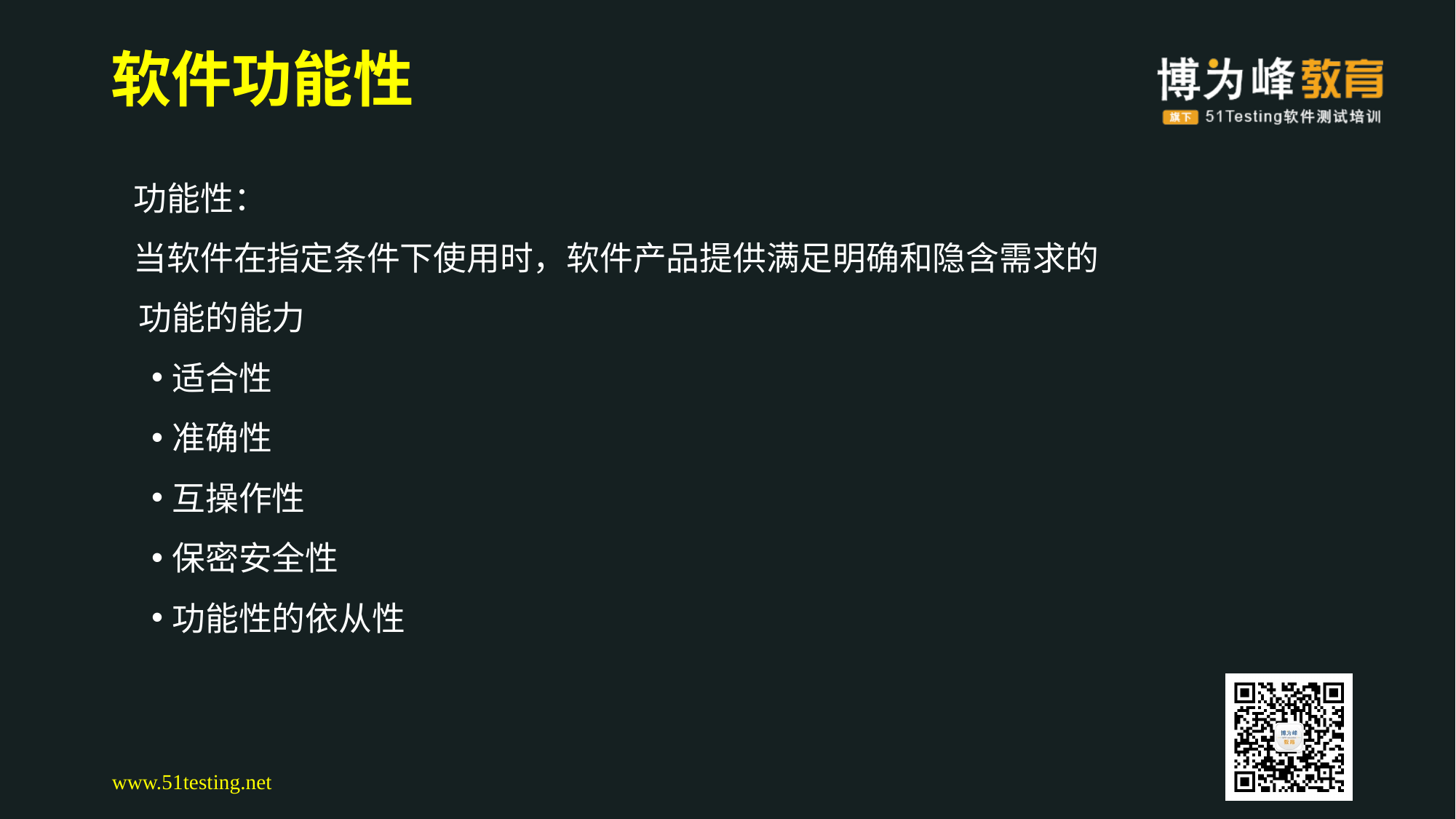

# 软件功能性
  功能性：
  当软件在指定条件下使用时，软件产品提供满足明确和隐含需求的  功能的能力
适合性
准确性
互操作性
保密安全性
功能性的依从性